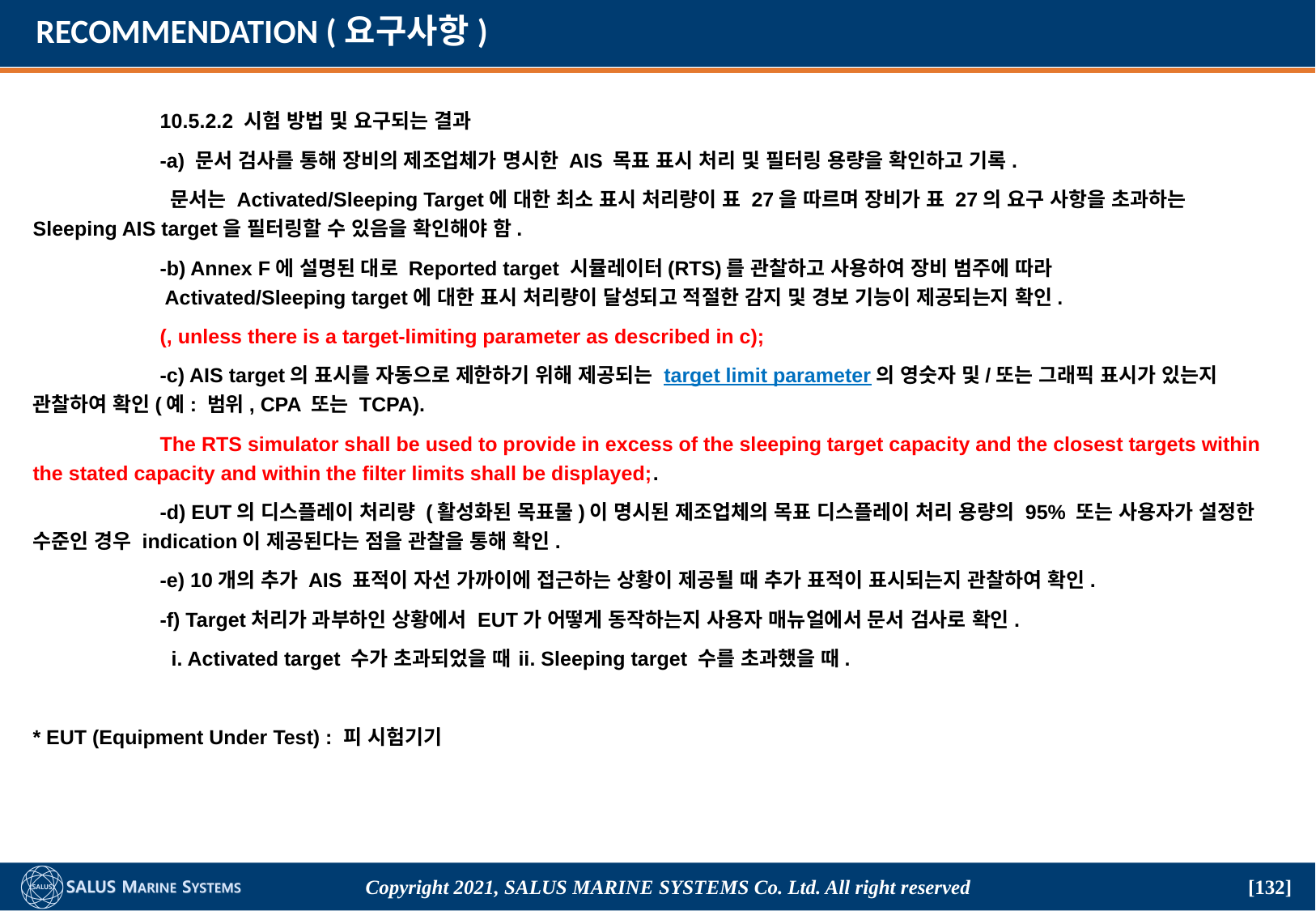

# RECOMMENDATION (요구사항)
	 10.5.2.2 시험 방법 및 요구되는 결과
	 -a) 문서 검사를 통해 장비의 제조업체가 명시한 AIS 목표 표시 처리 및 필터링 용량을 확인하고 기록.
	  문서는 Activated/Sleeping Target에 대한 최소 표시 처리량이 표 27을 따르며 장비가 표 27의 요구 사항을 초과하는 Sleeping AIS target을 필터링할 수 있음을 확인해야 함.
	 -b) Annex F에 설명된 대로 Reported target 시뮬레이터(RTS)를 관찰하고 사용하여 장비 범주에 따라 	 		 Activated/Sleeping target에 대한 표시 처리량이 달성되고 적절한 감지 및 경보 기능이 제공되는지 확인.
	 (, unless there is a target-limiting parameter as described in c);
	 -c) AIS target의 표시를 자동으로 제한하기 위해 제공되는 target limit parameter의 영숫자 및/또는 그래픽 표시가 있는지 관찰하여 확인(예: 범위, CPA 또는 TCPA).
	 The RTS simulator shall be used to provide in excess of the sleeping target capacity and the closest targets within the stated capacity and within the filter limits shall be displayed;.
	 -d) EUT의 디스플레이 처리량 (활성화된 목표물)이 명시된 제조업체의 목표 디스플레이 처리 용량의 95% 또는 사용자가 설정한 수준인 경우 indication이 제공된다는 점을 관찰을 통해 확인.
	 -e) 10개의 추가 AIS 표적이 자선 가까이에 접근하는 상황이 제공될 때 추가 표적이 표시되는지 관찰하여 확인.
	 -f) Target처리가 과부하인 상황에서 EUT가 어떻게 동작하는지 사용자 매뉴얼에서 문서 검사로 확인.
	   i. Activated target 수가 초과되었을 때	ii. Sleeping target 수를 초과했을 때.

* EUT (Equipment Under Test) : 피 시험기기
Copyright 2021, SALUS Marine Systems Co. Ltd. All right reserved
[132]